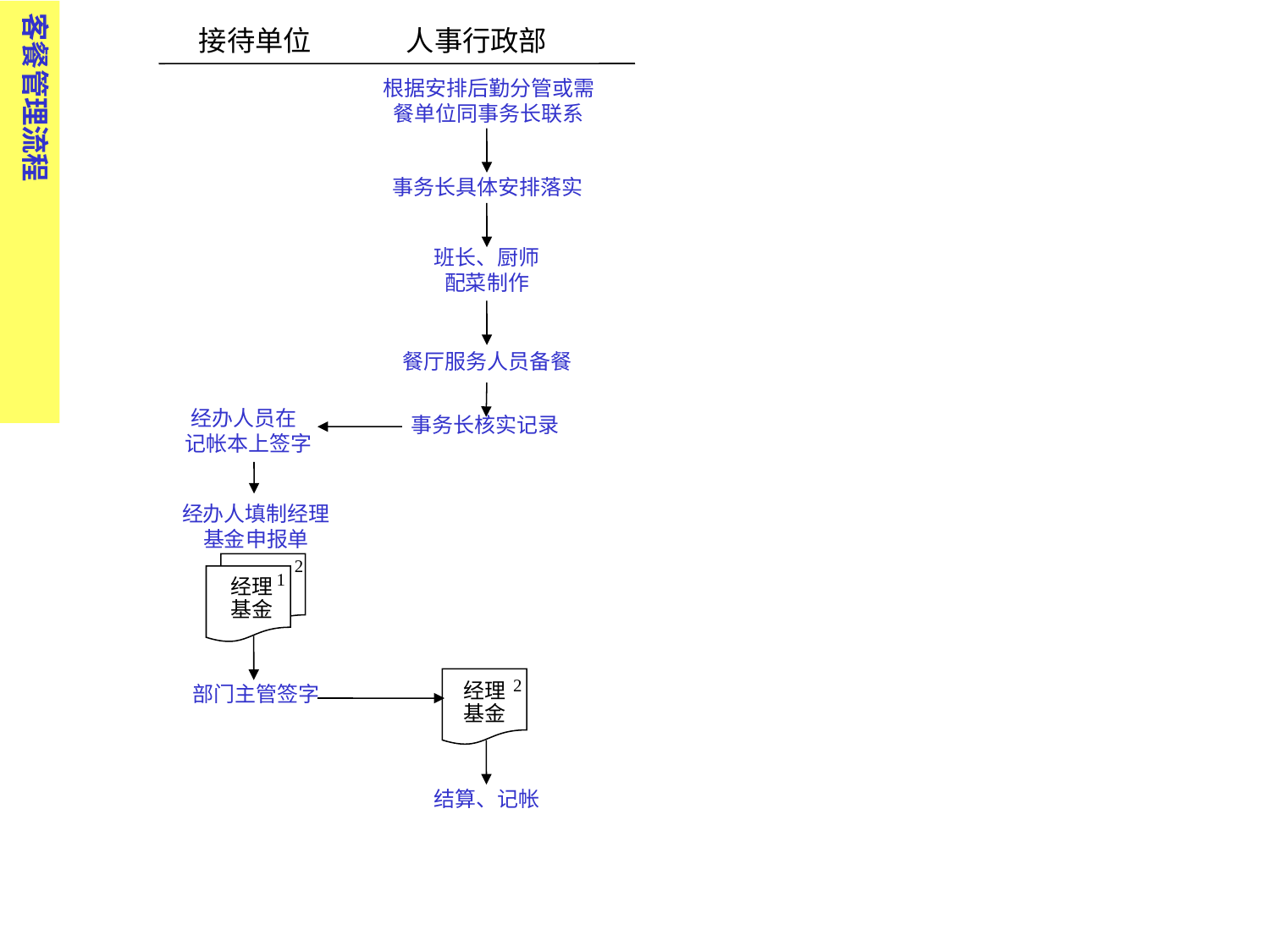

客餐管理流程
接待单位               人事行政部

根据安排后勤分管或需餐单位同事务长联系

事务长具体安排落实

班长、厨师配菜制作

餐厅服务人员备餐

经办人员在   记帐本上签字
事务长核实记录

经办人填制经理基金申报单
2

1

经理 基金

2

部门主管签字
经理 基金

结算、记帐
40